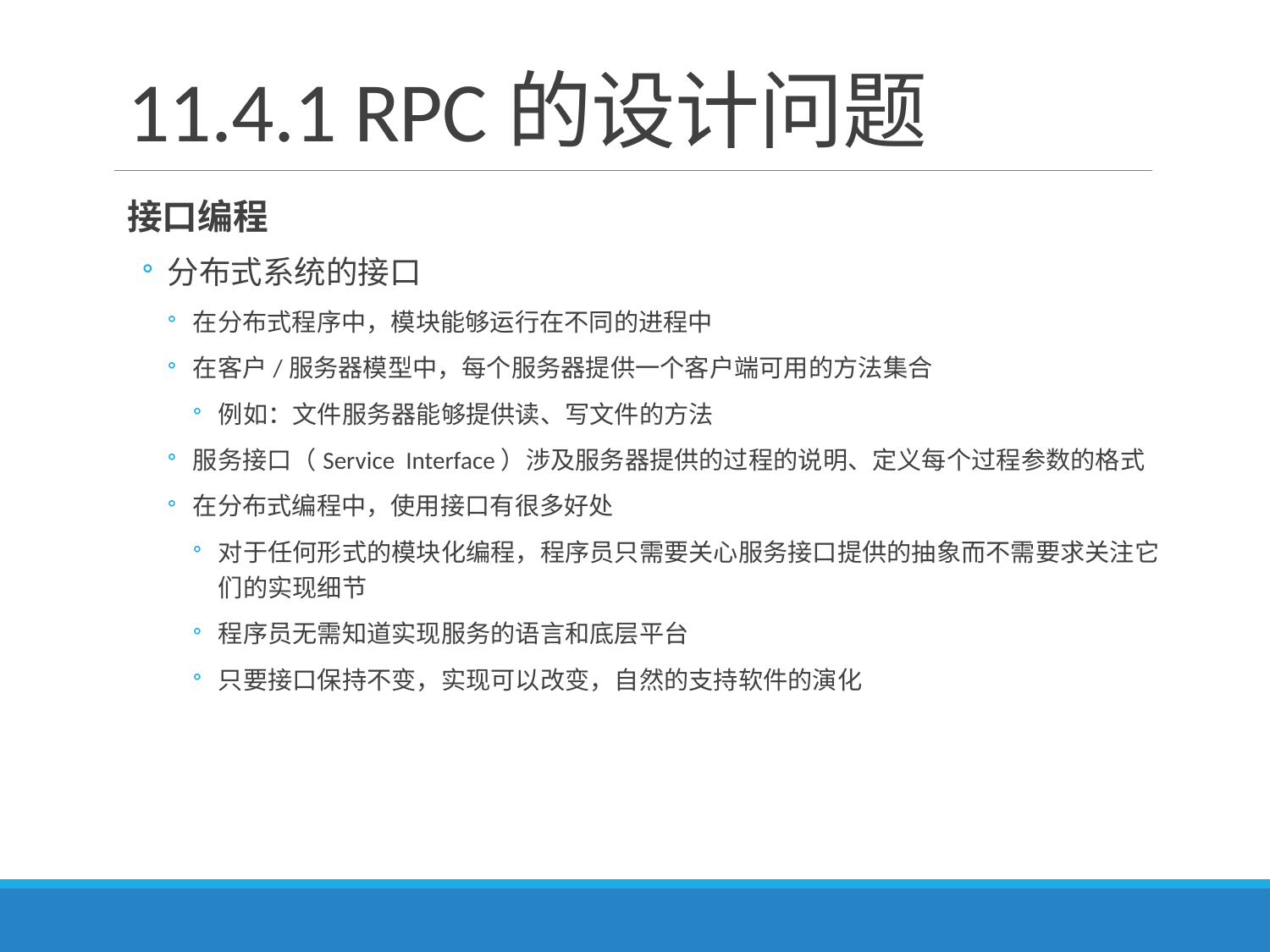

# 11.4.1 RPC的设计问题
接口编程
分布式系统的接口
在分布式程序中，模块能够运行在不同的进程中
在客户/服务器模型中，每个服务器提供一个客户端可用的方法集合
例如：文件服务器能够提供读、写文件的方法
服务接口（Service  Interface）涉及服务器提供的过程的说明、定义每个过程参数的格式
在分布式编程中，使用接口有很多好处
对于任何形式的模块化编程，程序员只需要关心服务接口提供的抽象而不需要求关注它们的实现细节
程序员无需知道实现服务的语言和底层平台
只要接口保持不变，实现可以改变，自然的支持软件的演化

47